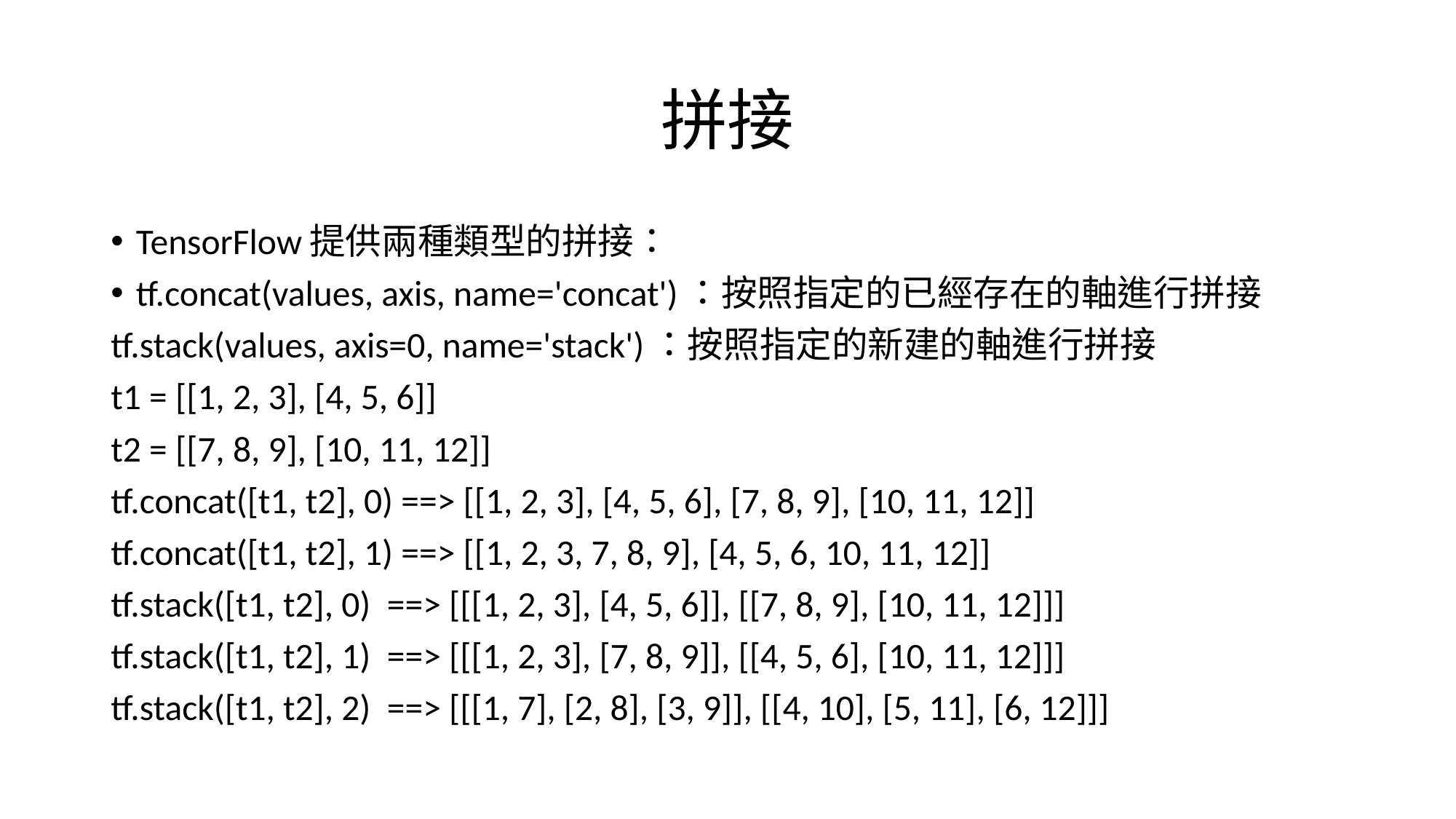

# 拼接
TensorFlow提供兩種類型的拼接：
tf.concat(values, axis, name='concat')：按照指定的已經存在的軸進行拼接
tf.stack(values, axis=0, name='stack')：按照指定的新建的軸進行拼接
t1 = [[1, 2, 3], [4, 5, 6]]
t2 = [[7, 8, 9], [10, 11, 12]]
tf.concat([t1, t2], 0) ==> [[1, 2, 3], [4, 5, 6], [7, 8, 9], [10, 11, 12]]
tf.concat([t1, t2], 1) ==> [[1, 2, 3, 7, 8, 9], [4, 5, 6, 10, 11, 12]]
tf.stack([t1, t2], 0)  ==> [[[1, 2, 3], [4, 5, 6]], [[7, 8, 9], [10, 11, 12]]]
tf.stack([t1, t2], 1)  ==> [[[1, 2, 3], [7, 8, 9]], [[4, 5, 6], [10, 11, 12]]]
tf.stack([t1, t2], 2)  ==> [[[1, 7], [2, 8], [3, 9]], [[4, 10], [5, 11], [6, 12]]]